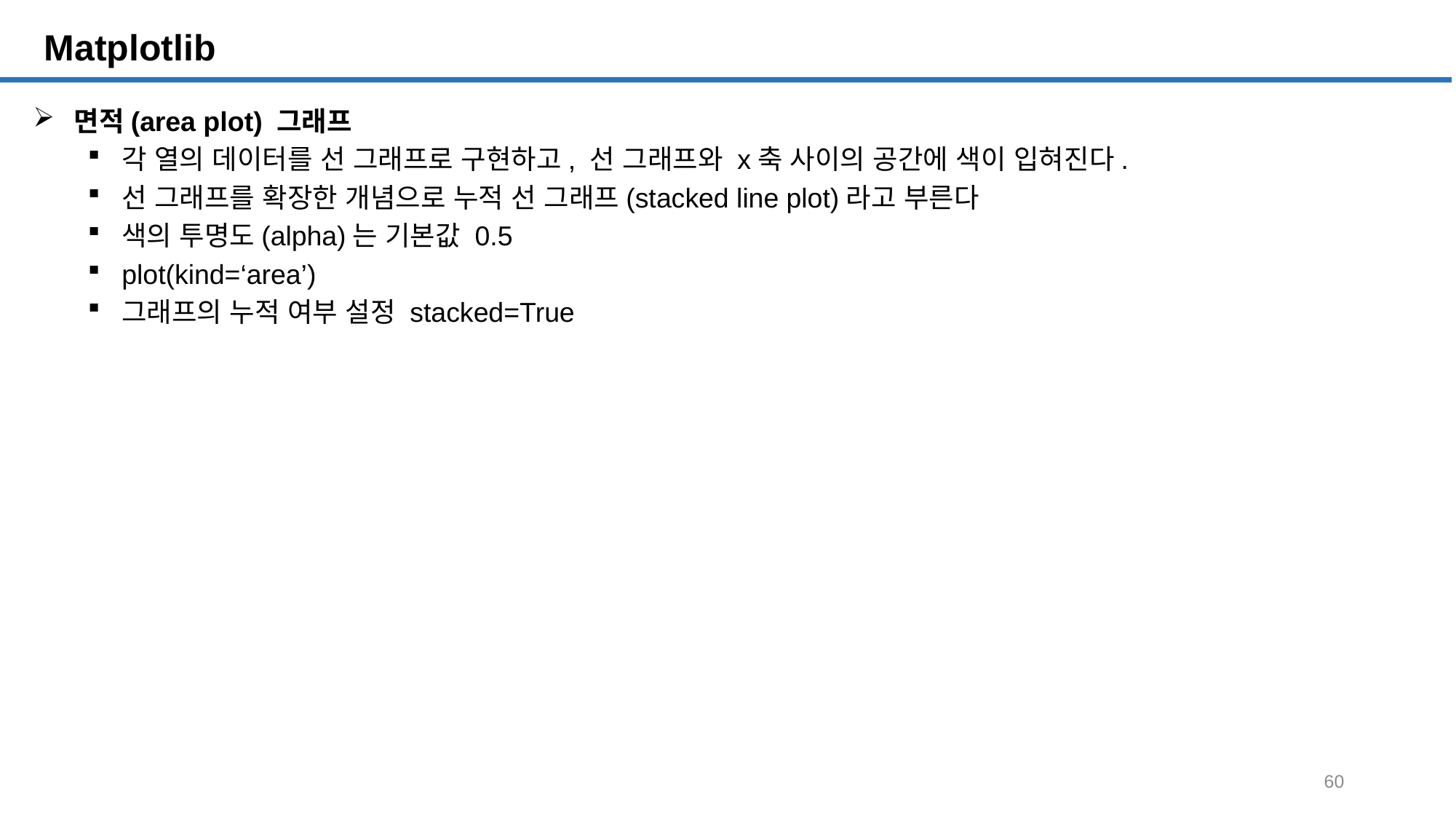

SQL 튜닝 개요
# Matplotlib

면적(area plot) 그래프
각 열의 데이터를 선 그래프로 구현하고, 선 그래프와 x축 사이의 공간에 색이 입혀진다.
선 그래프를 확장한 개념으로 누적 선 그래프(stacked line plot)라고 부른다
색의 투명도(alpha)는 기본값 0.5
plot(kind=‘area’)
그래프의 누적 여부 설정 stacked=True

60